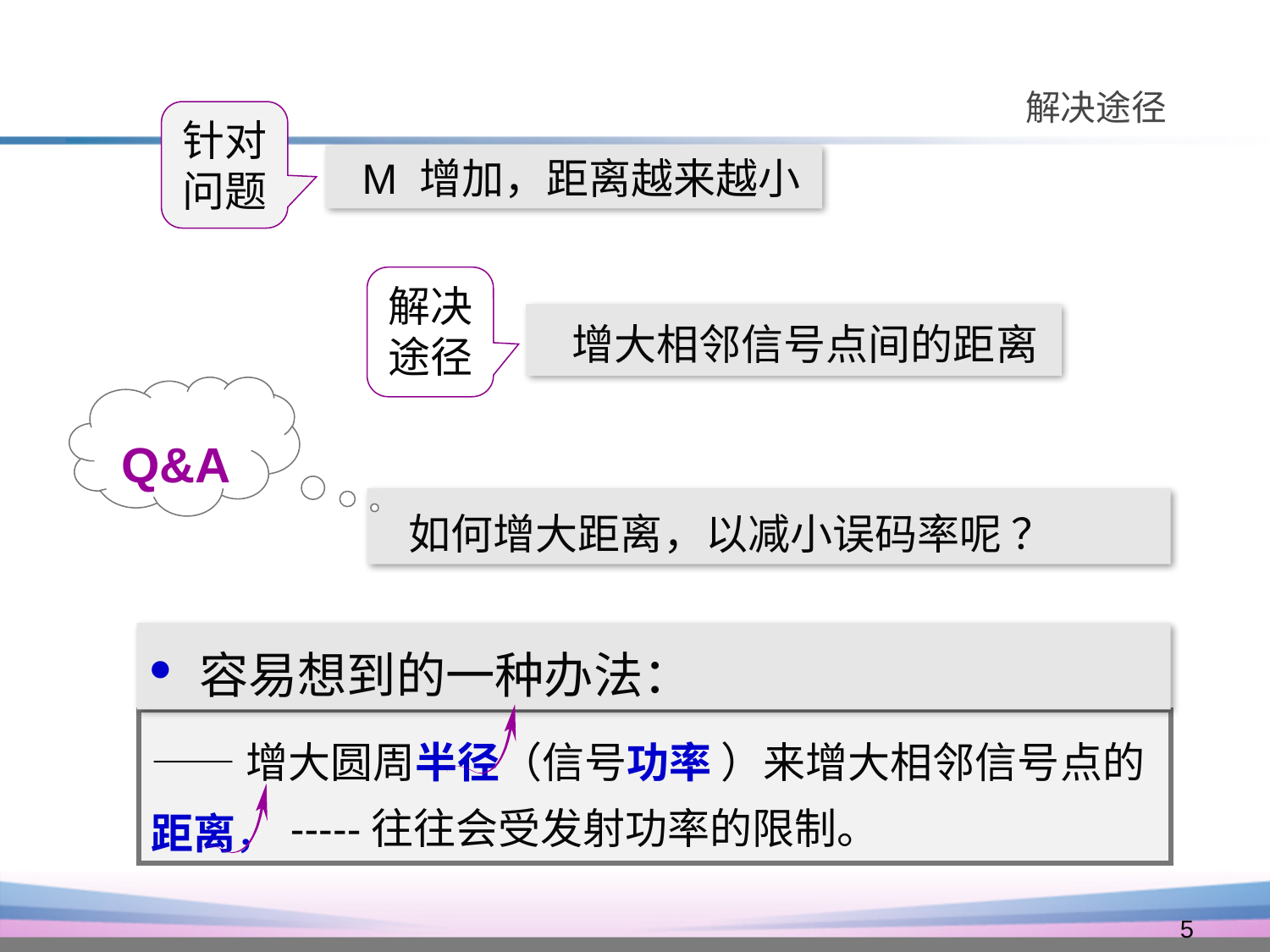

解决途径
针对
问题
  M 增加，距离越来越小
解决
途径
  增大相邻信号点间的距离
Q&A
  如何增大距离，以减小误码率呢 ？
 容易想到的一种办法：

——增大圆周半径（信号功率 ）来增大相邻信号点的距离，

-----往往会受发射功率的限制。
5